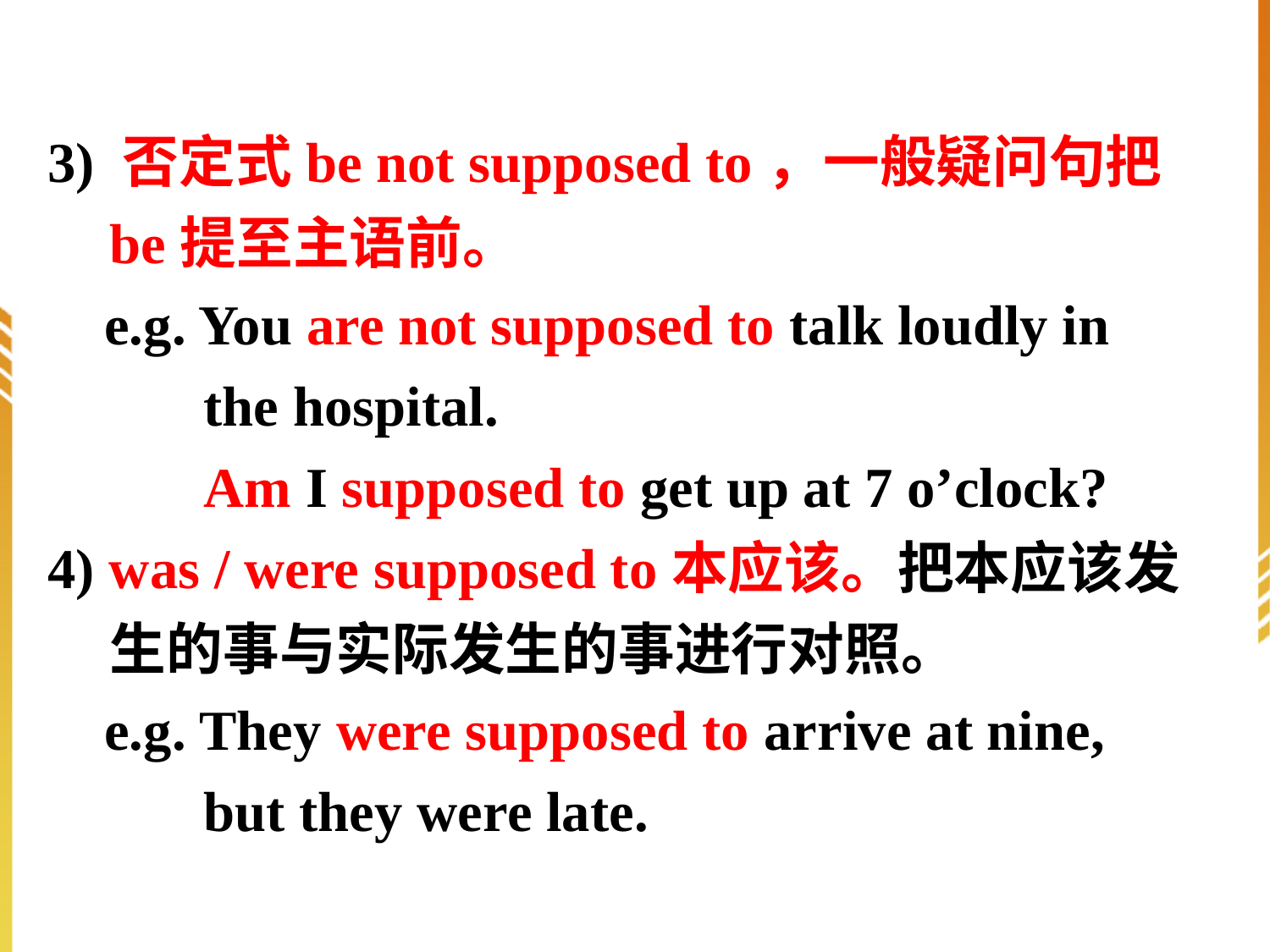

3) 否定式be not supposed to，一般疑问句把be提至主语前。
    e.g. You are not supposed to talk loudly in
           the hospital.
           Am I supposed to get up at 7 o’clock?
4) was / were supposed to本应该。把本应该发生的事与实际发生的事进行对照。
    e.g. They were supposed to arrive at nine,
           but they were late.